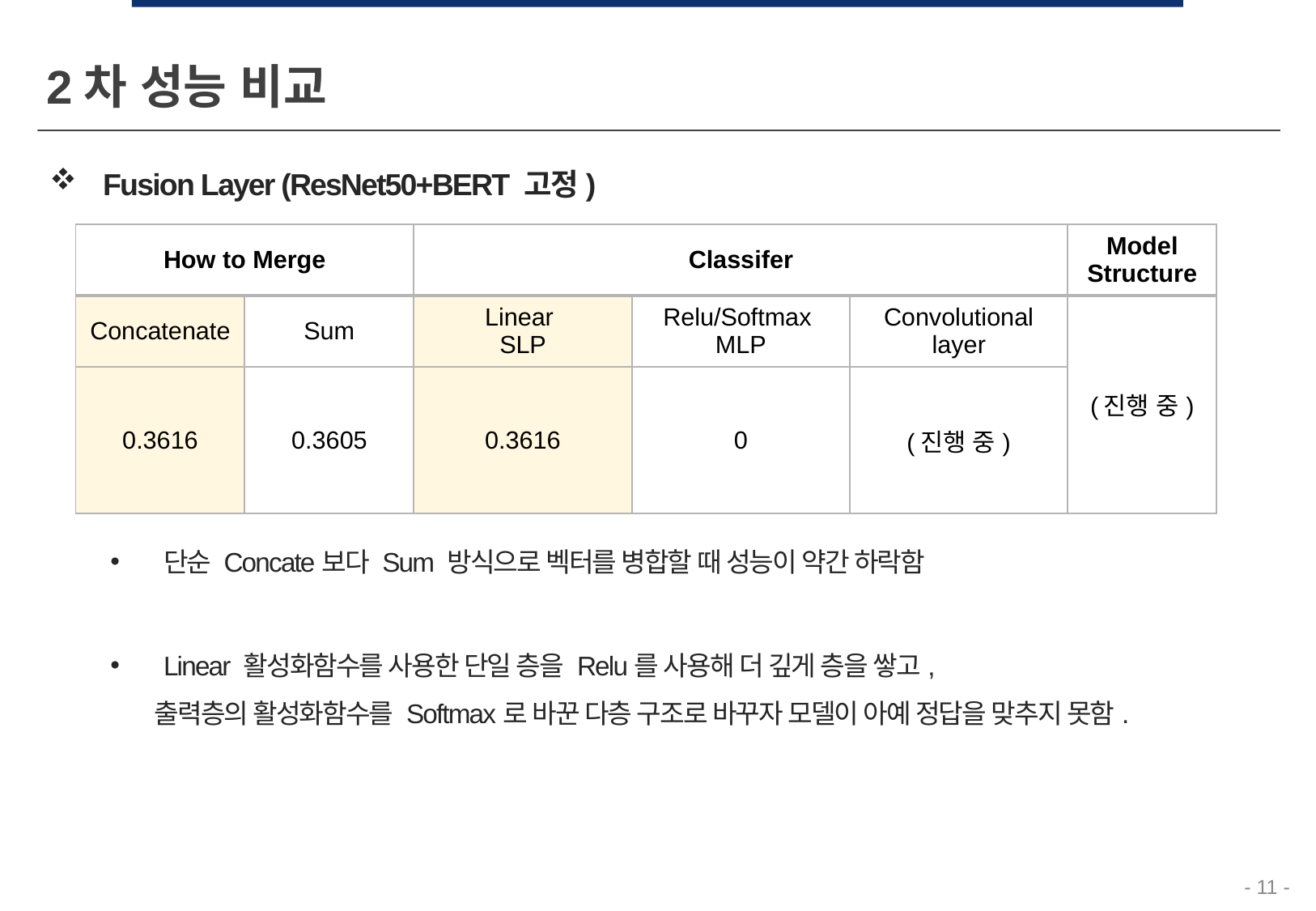

2차 성능 비교
Fusion Layer (ResNet50+BERT 고정)

단순 Concate보다 Sum 방식으로 벡터를 병합할 때 성능이 약간 하락함

Linear 활성화함수를 사용한 단일 층을 Relu를 사용해 더 깊게 층을 쌓고,
      출력층의 활성화함수를 Softmax로 바꾼 다층 구조로 바꾸자 모델이 아예 정답을 맞추지 못함.
| How to Merge |  | Classifer |  |  | Model Structure |
| --- | --- | --- | --- | --- | --- |
| Concatenate | Sum | Linear SLP | Relu/Softmax MLP | Convolutional layer | (진행 중) |
| 0.3616 | 0.3605 | 0.3616 | 0 | (진행 중) |  |
- 11 -